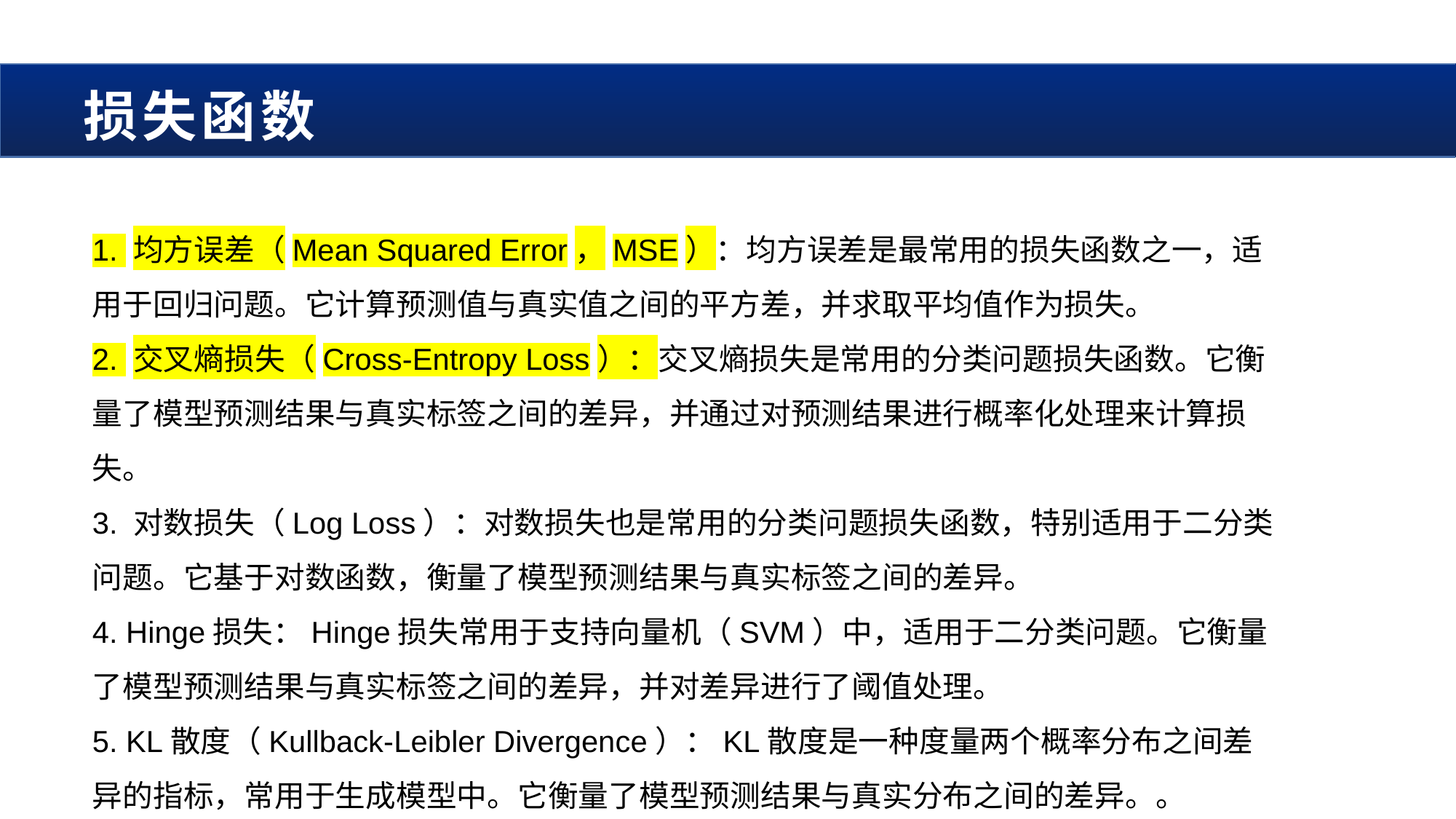

# 损失函数
1. 均方误差（Mean Squared Error，MSE）：均方误差是最常用的损失函数之一，适用于回归问题。它计算预测值与真实值之间的平方差，并求取平均值作为损失。
2. 交叉熵损失（Cross-Entropy Loss）：交叉熵损失是常用的分类问题损失函数。它衡量了模型预测结果与真实标签之间的差异，并通过对预测结果进行概率化处理来计算损失。
3. 对数损失（Log Loss）：对数损失也是常用的分类问题损失函数，特别适用于二分类问题。它基于对数函数，衡量了模型预测结果与真实标签之间的差异。
4. Hinge损失：Hinge损失常用于支持向量机（SVM）中，适用于二分类问题。它衡量了模型预测结果与真实标签之间的差异，并对差异进行了阈值处理。
5. KL散度（Kullback-Leibler Divergence）：KL散度是一种度量两个概率分布之间差异的指标，常用于生成模型中。它衡量了模型预测结果与真实分布之间的差异。。